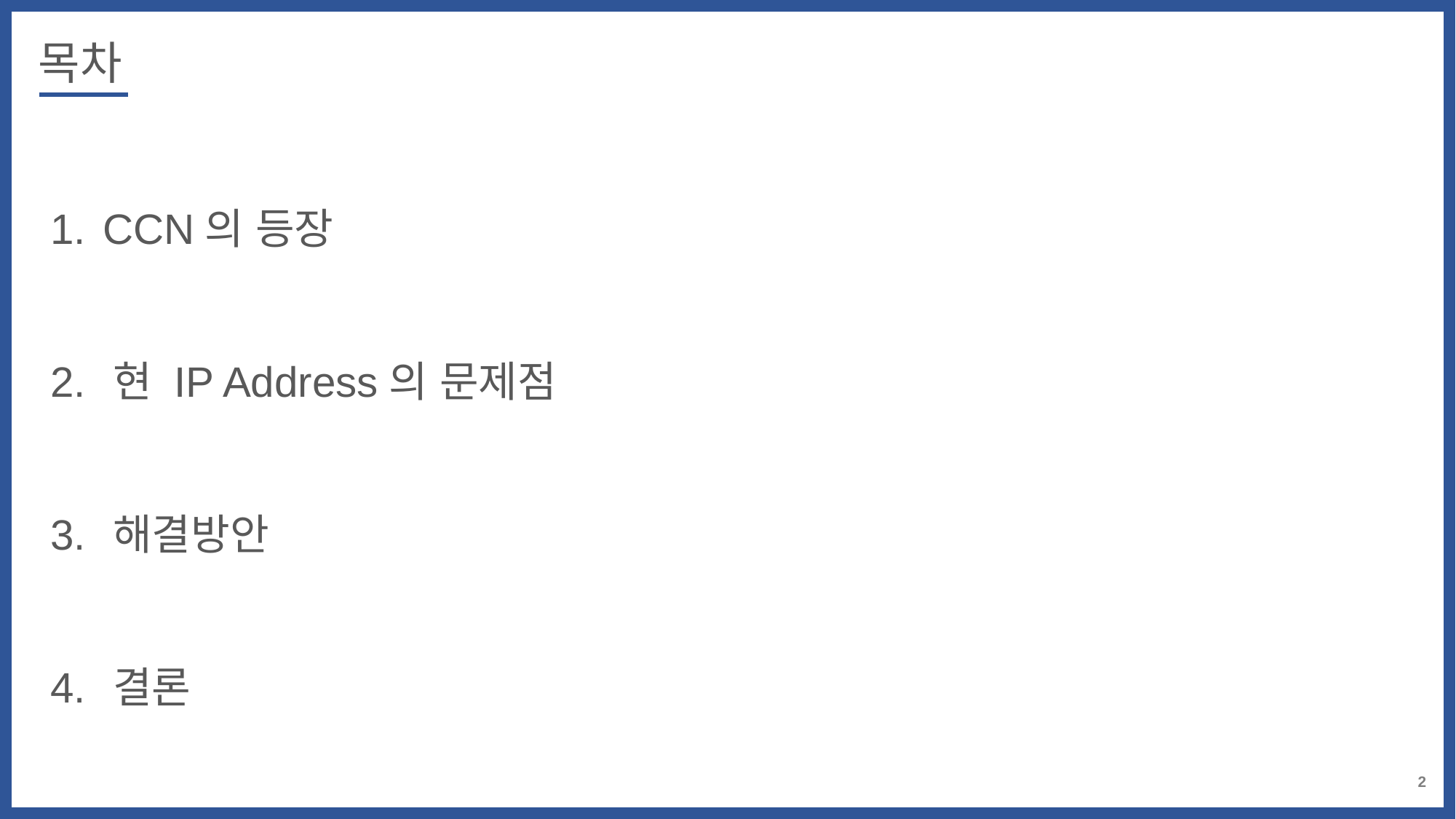

목차
 CCN의 등장
 현 IP Address의 문제점
 해결방안
 결론
2